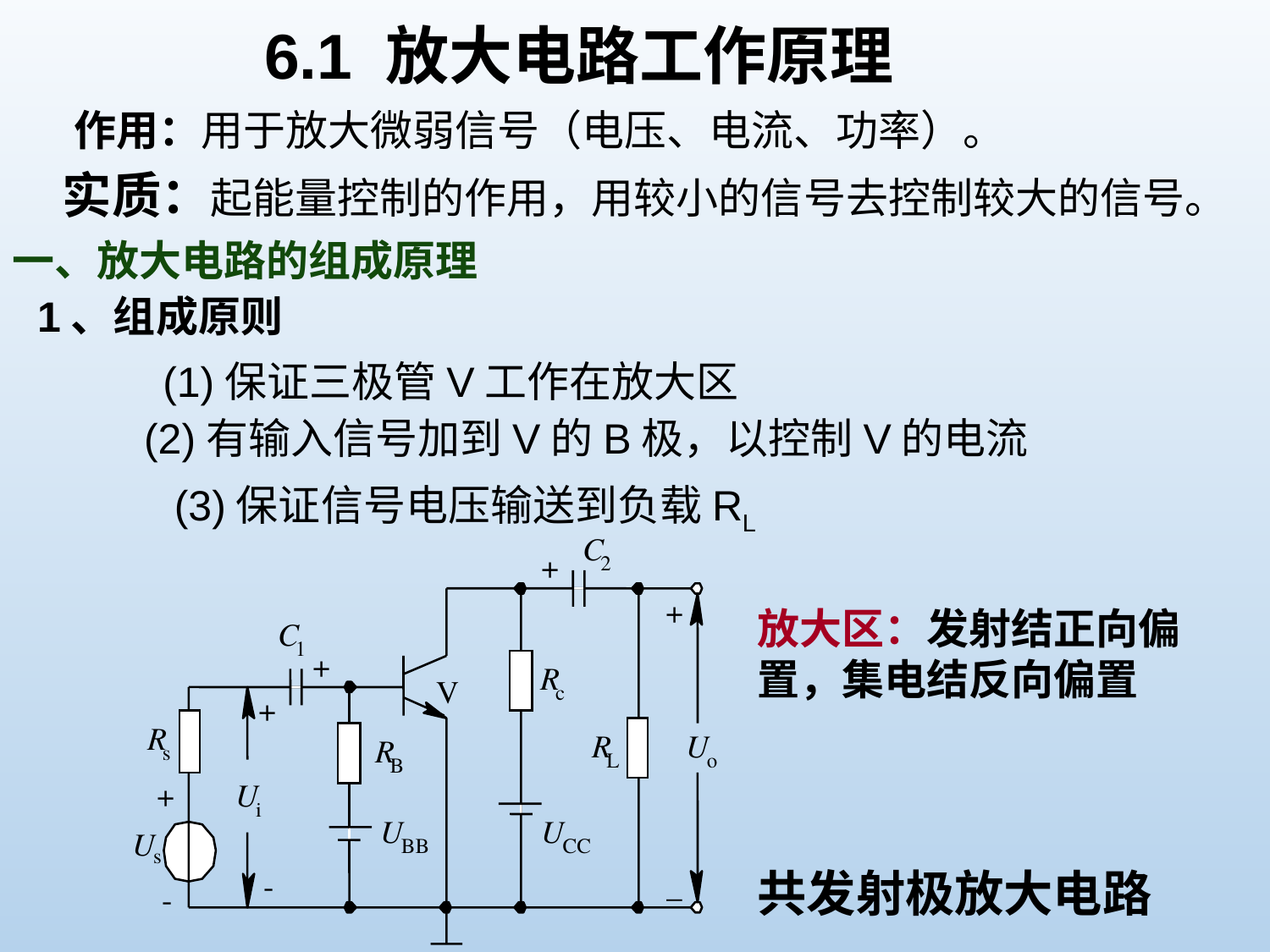

6.1 放大电路工作原理
作用：用于放大微弱信号（电压、电流、功率）。
实质：起能量控制的作用，用较小的信号去控制较大的信号。
一、放大电路的组成原理
1、组成原则
(1)保证三极管V工作在放大区
(2)有输入信号加到V的B极，以控制V的电流
(3)保证信号电压输送到负载RL

C
+
2

+

C
1
+

R

V
c

+

R

R
U
R
s
L
o
B

+
U
i

U
U

U

BB
CC

s
-­
_

-­

放大区：发射结正向偏置，集电结反向偏置
共发射极放大电路